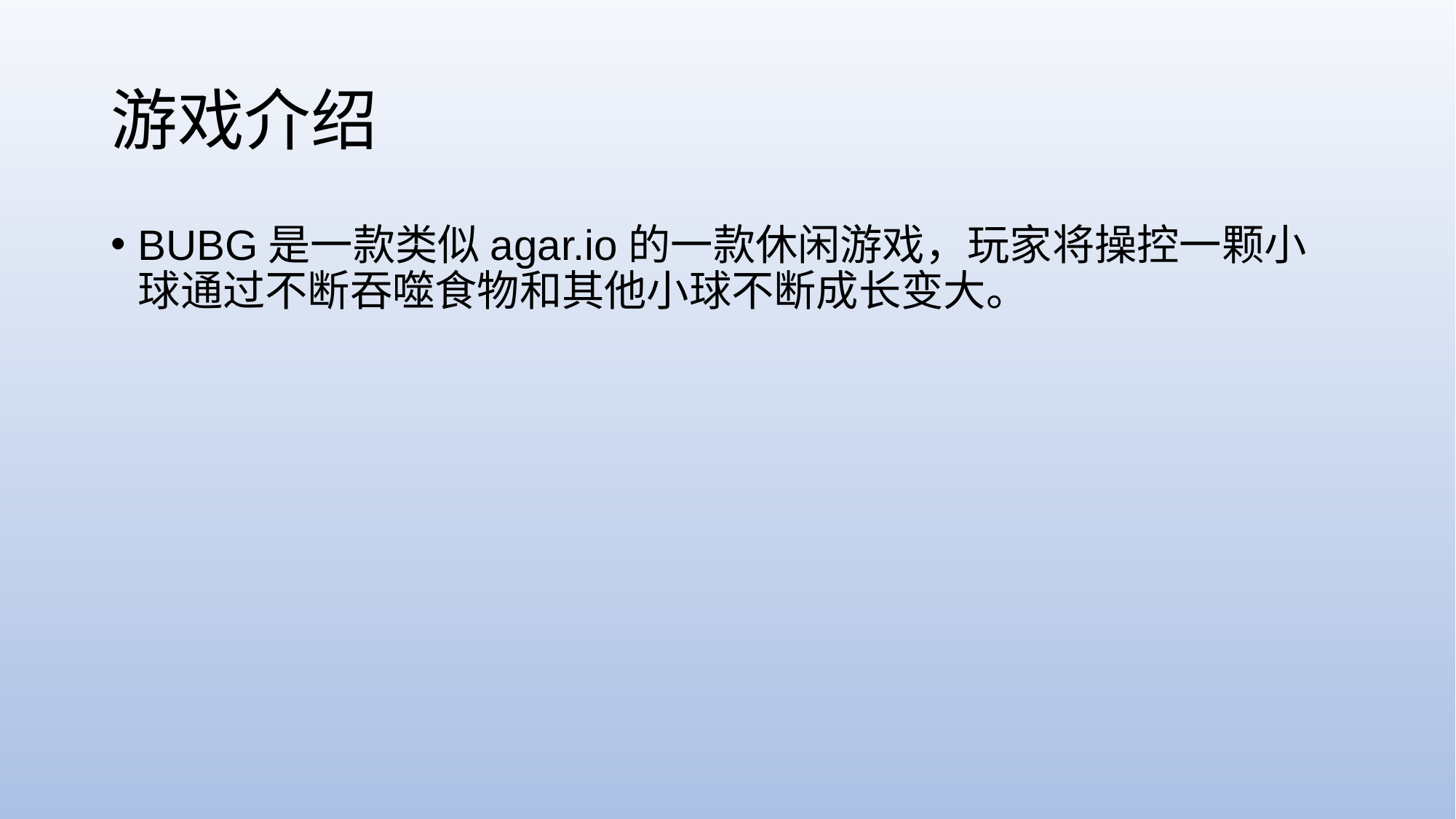

# 游戏介绍
BUBG是一款类似agar.io的一款休闲游戏，玩家将操控一颗小球通过不断吞噬食物和其他小球不断成长变大。